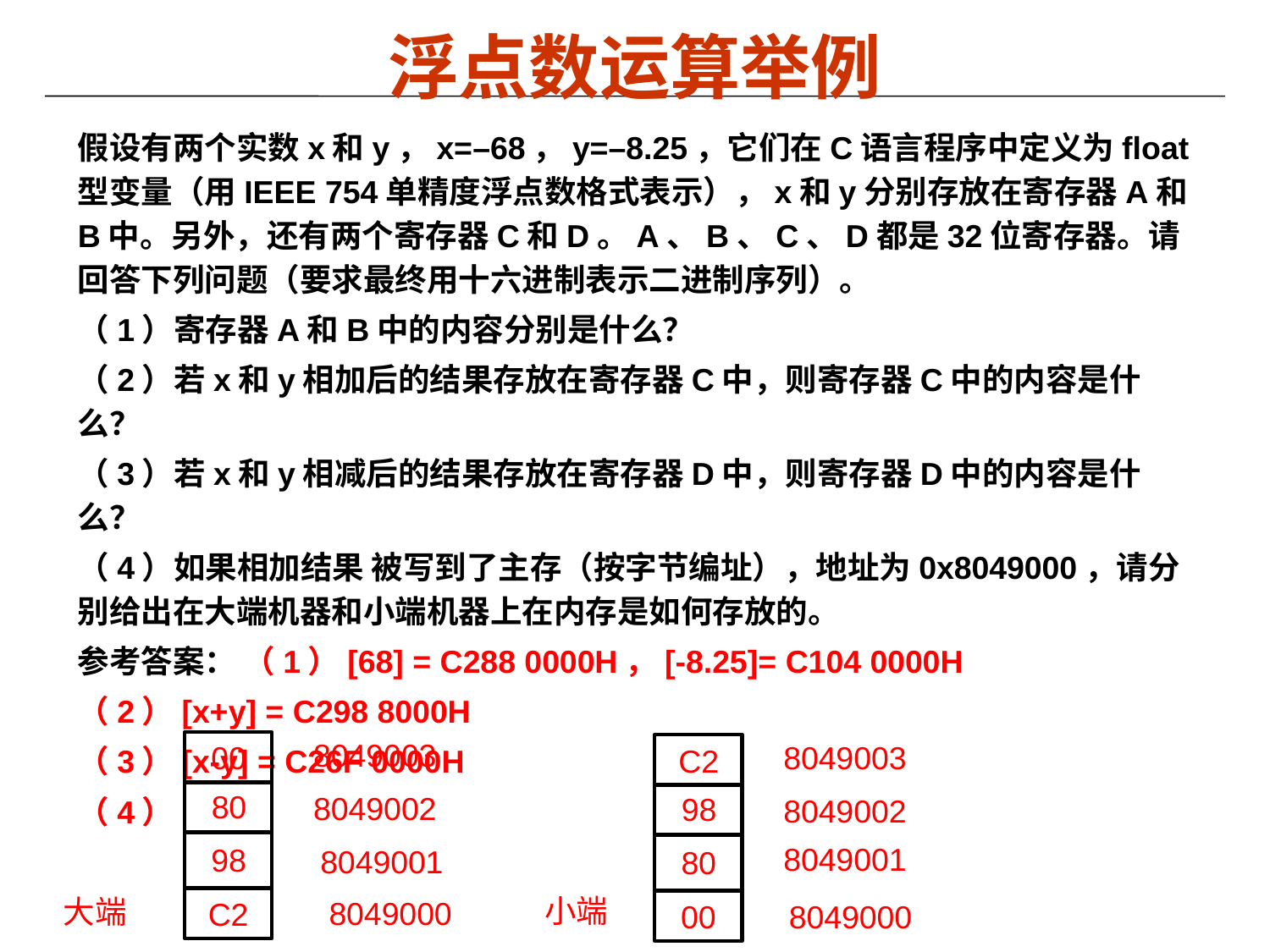

# 浮点数运算举例
假设有两个实数x和y，x=–68，y=–8.25，它们在C语言程序中定义为float型变量（用IEEE 754单精度浮点数格式表示），x和y分别存放在寄存器A和B中。另外，还有两个寄存器C和D。A、B、C、D都是32位寄存器。请回答下列问题（要求最终用十六进制表示二进制序列）。
（1）寄存器A和B中的内容分别是什么？
（2）若x和y相加后的结果存放在寄存器C中，则寄存器C中的内容是什么？
（3）若x和y相减后的结果存放在寄存器D中，则寄存器D中的内容是什么？
（4）如果相加结果 被写到了主存（按字节编址），地址为0x8049000，请分别给出在大端机器和小端机器上在内存是如何存放的。
参考答案： （1）[68] = C288 0000H，[-8.25]= C104 0000H
（2）[x+y] = C298 8000H
（3）[x-y] = C26F 0000H
（4）

8049003

00
8049003

C2
80
8049002
98
8049002
8049001
98
8049001
80
小端
大端
8049000
C2
8049000
00